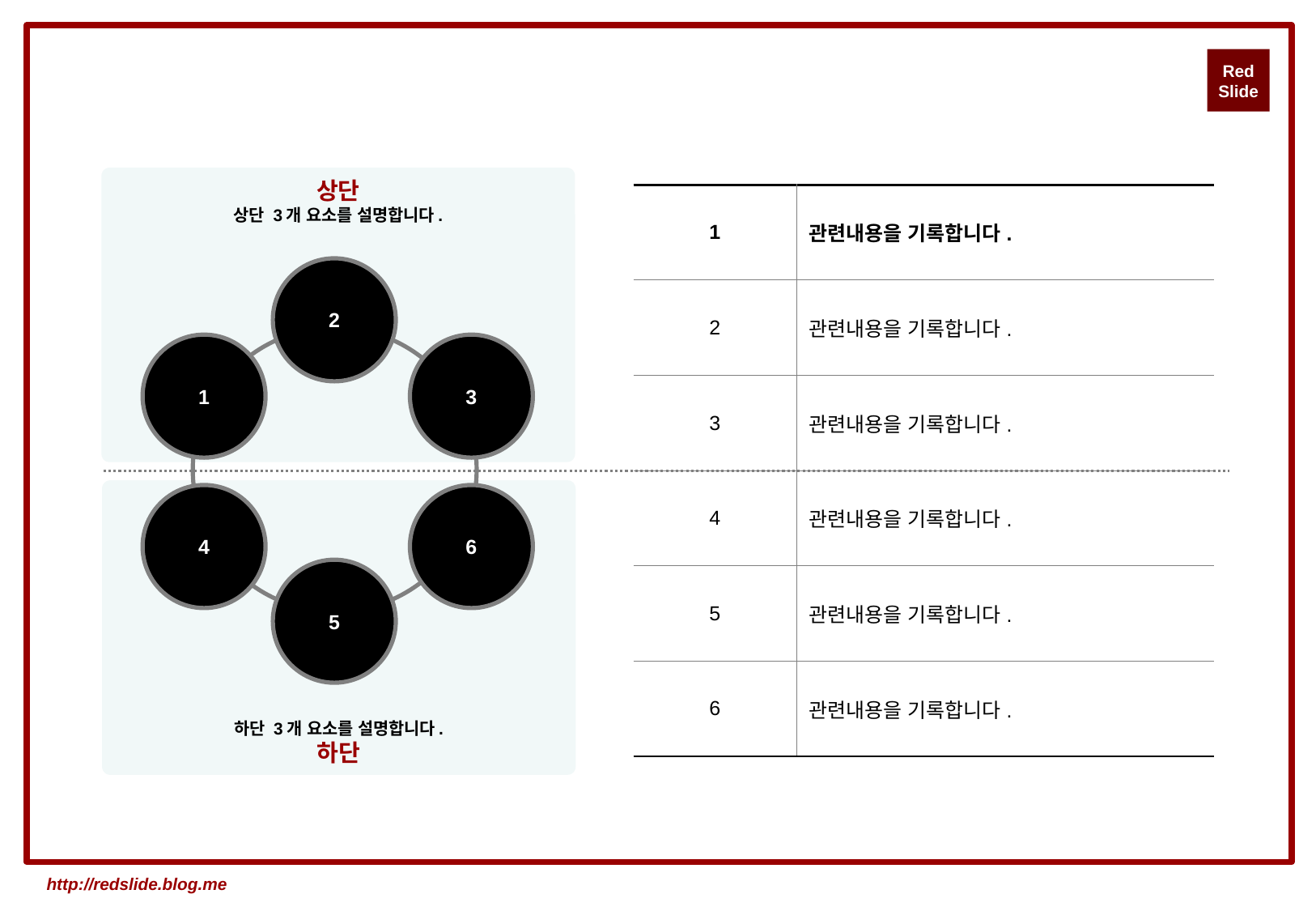

상단
상단 3개 요소를 설명합니다.
| 1 | 관련내용을 기록합니다. |
| --- | --- |
| 2 | 관련내용을 기록합니다. |
| 3 | 관련내용을 기록합니다. |
| 4 | 관련내용을 기록합니다. |
| 5 | 관련내용을 기록합니다. |
| 6 | 관련내용을 기록합니다. |
2

1
3
하단 3개 요소를 설명합니다.
하단
4
6
5